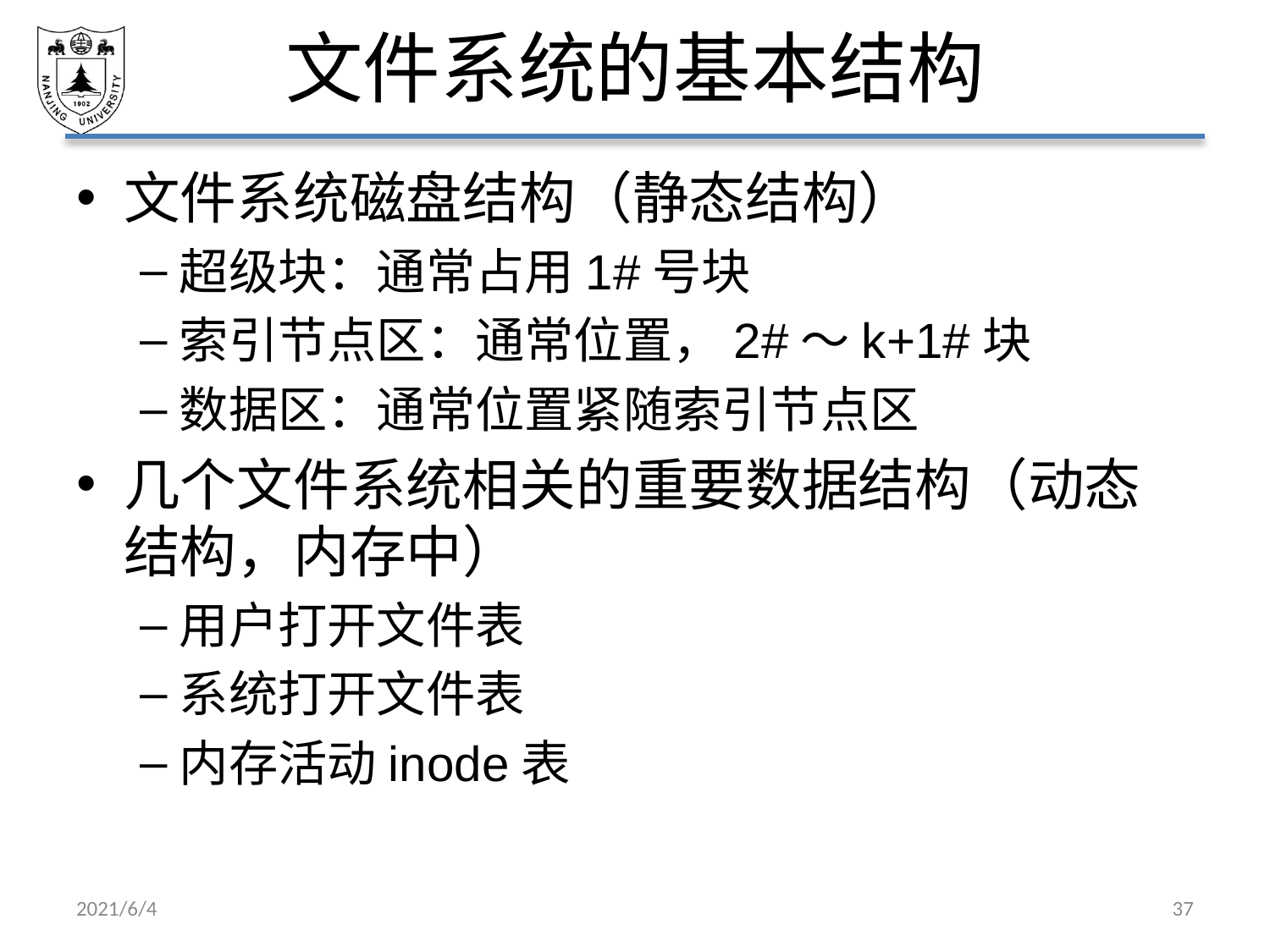

# 文件系统的基本结构
文件系统磁盘结构（静态结构）
超级块：通常占用1#号块
索引节点区：通常位置，2#～k+1#块
数据区：通常位置紧随索引节点区
几个文件系统相关的重要数据结构（动态结构，内存中）
用户打开文件表
系统打开文件表
内存活动inode表

2021/6/4
37